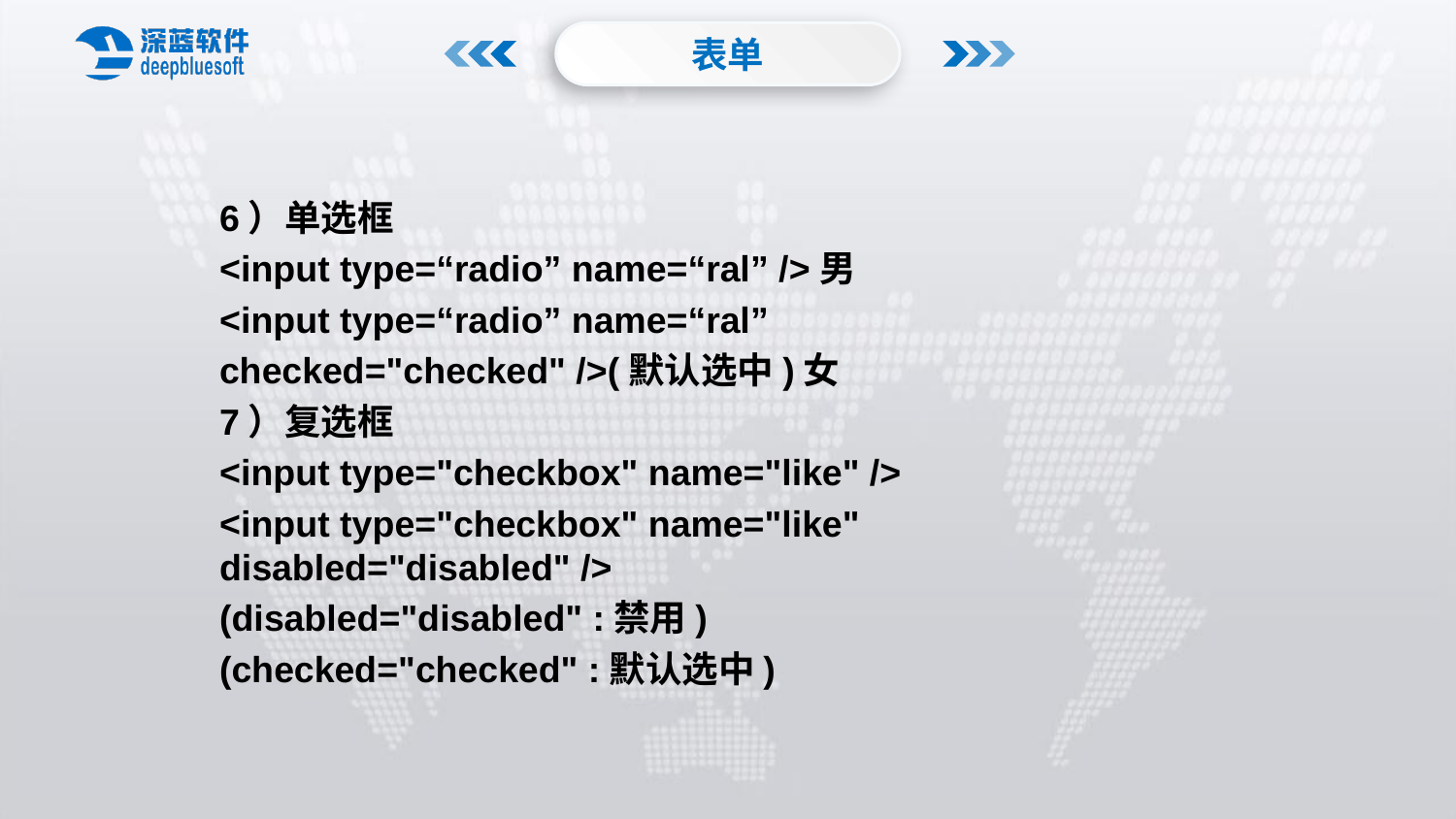

表单

6）单选框
<input type=“radio” name=“ral” />男
<input type=“radio” name=“ral”
checked="checked" />(默认选中)女
7）复选框
<input type="checkbox" name="like" />
<input type="checkbox" name="like" disabled="disabled" />
(disabled="disabled" :禁用)
(checked="checked" :默认选中)